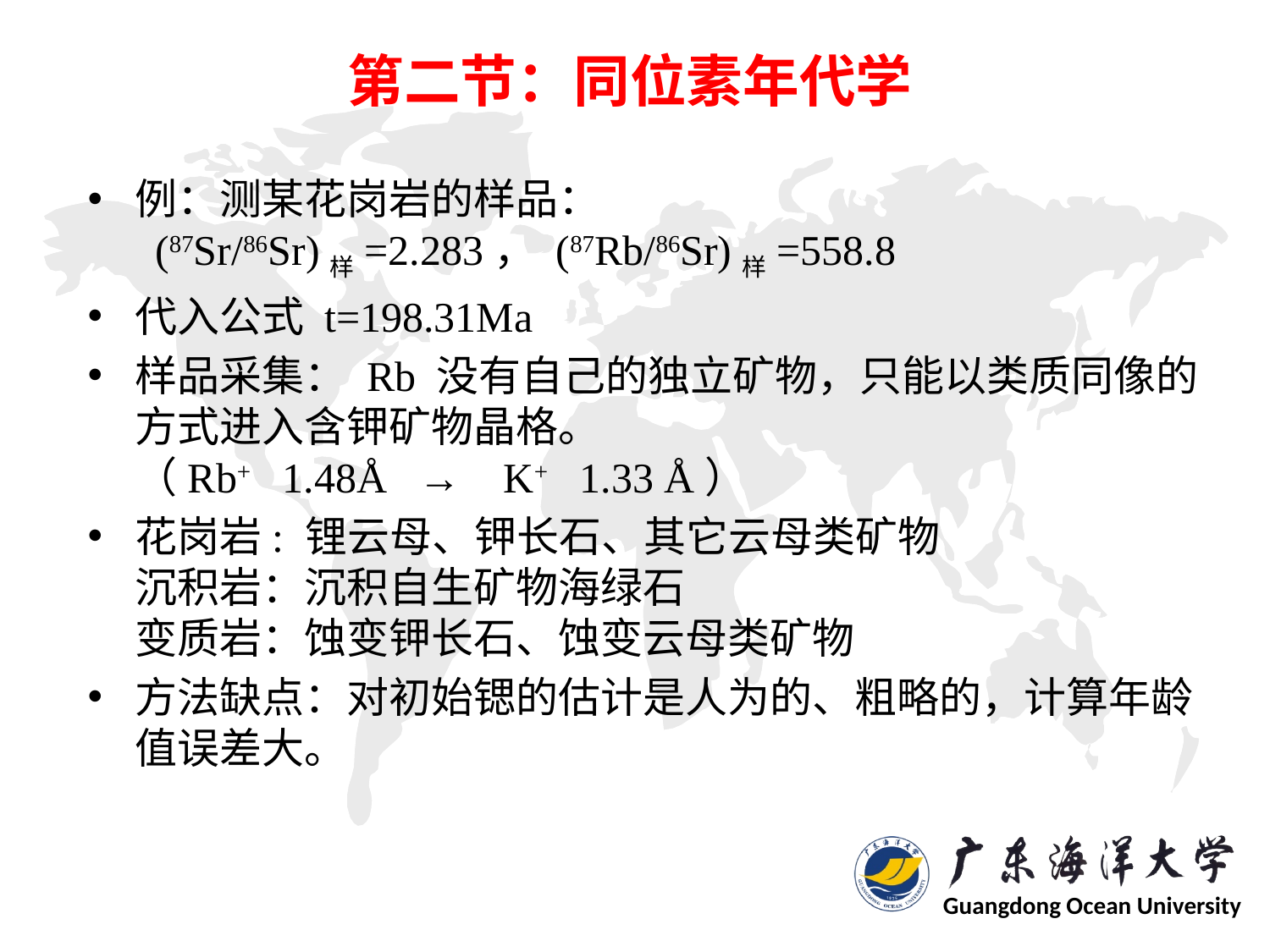

# 第二节：同位素年代学
例：测某花岗岩的样品：
 (87Sr/86Sr)样=2.283， (87Rb/86Sr)样=558.8
代入公式 t=198.31Ma
样品采集： Rb 没有自己的独立矿物，只能以类质同像的方式进入含钾矿物晶格。
（Rb+   1.48Å   →    K+   1.33 Å）
花岗岩: 锂云母、钾长石、其它云母类矿物
沉积岩：沉积自生矿物海绿石
变质岩：蚀变钾长石、蚀变云母类矿物
方法缺点：对初始锶的估计是人为的、粗略的，计算年龄值误差大。